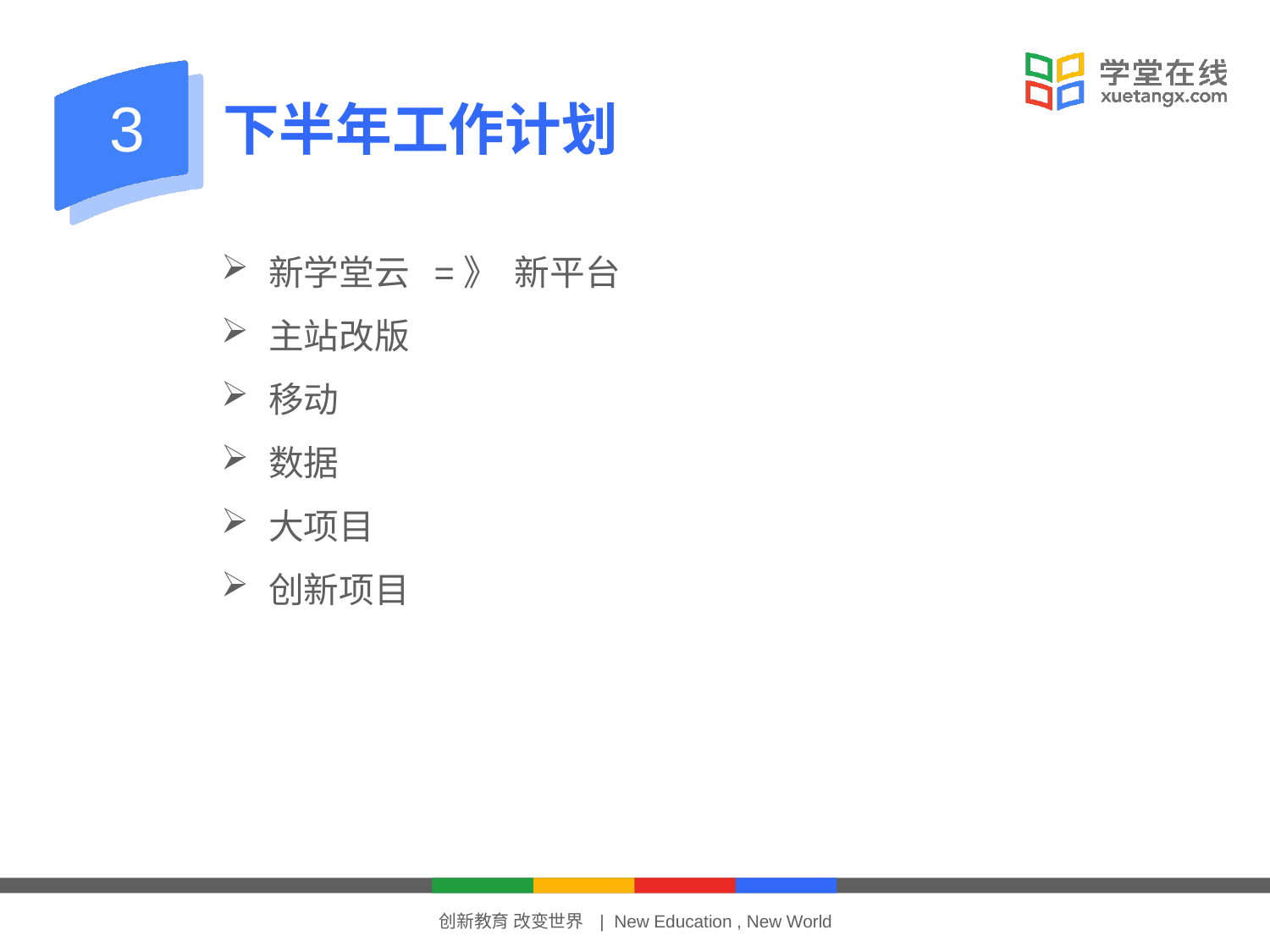

3
下半年工作计划
新学堂云  =》  新平台
主站改版
移动
数据
大项目
创新项目